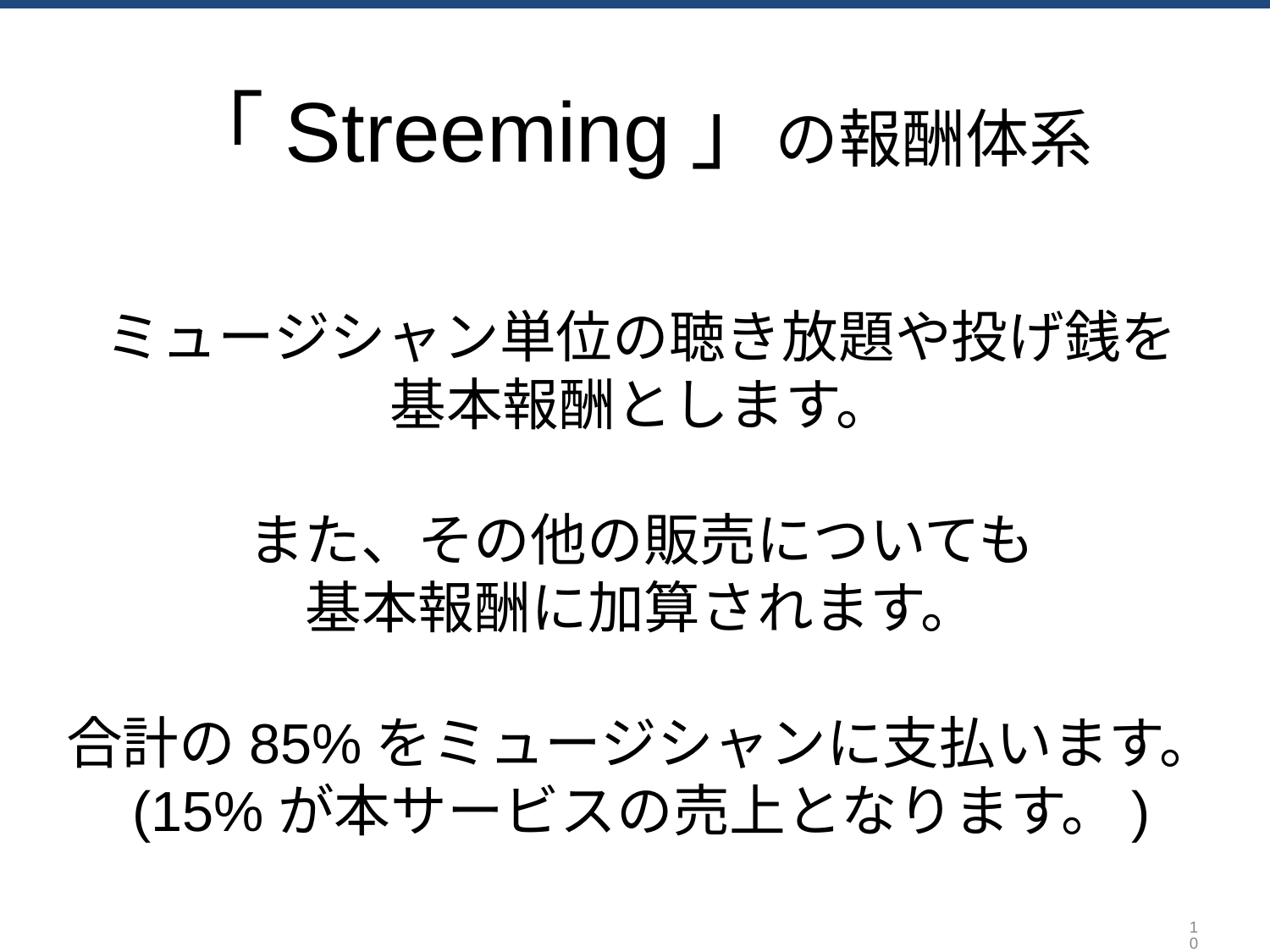

「Streeming」の報酬体系
ミュージシャン単位の聴き放題や投げ銭を
基本報酬とします。

また、その他の販売についても
基本報酬に加算されます。

合計の85%をミュージシャンに支払います。
(15%が本サービスの売上となります。)
10